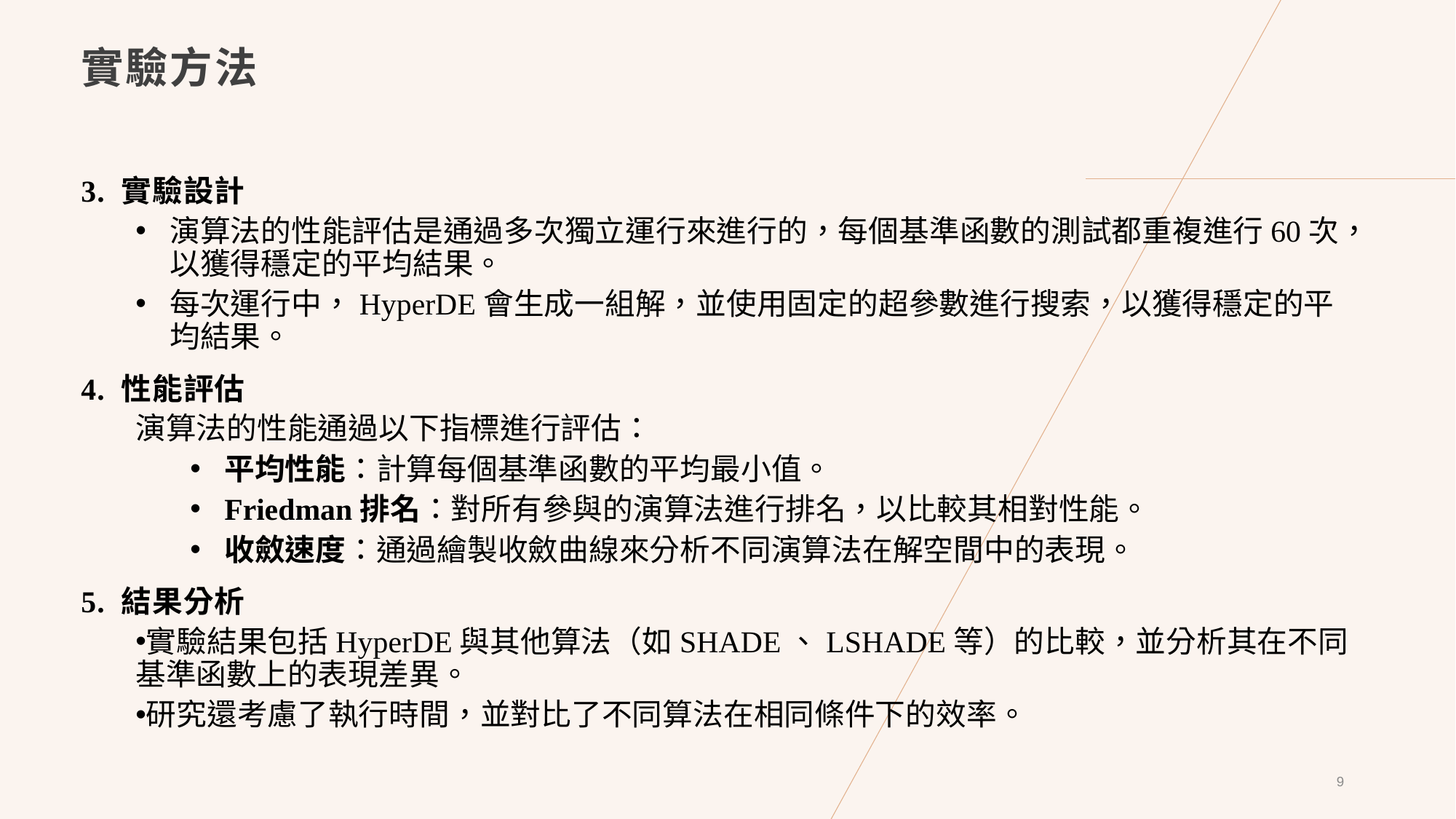

# 實驗方法
3. 實驗設計
演算法的性能評估是通過多次獨立運行來進行的，每個基準函數的測試都重複進行60次，以獲得穩定的平均結果。
每次運行中，HyperDE會生成一組解，並使用固定的超參數進行搜索，以獲得穩定的平均結果。
4. 性能評估
演算法的性能通過以下指標進行評估：
平均性能：計算每個基準函數的平均最小值。
Friedman排名：對所有參與的演算法進行排名，以比較其相對性能。
收斂速度：通過繪製收斂曲線來分析不同演算法在解空間中的表現。
5. 結果分析
實驗結果包括HyperDE與其他算法（如SHADE、LSHADE等）的比較，並分析其在不同基準函數上的表現差異。
研究還考慮了執行時間，並對比了不同算法在相同條件下的效率。
9